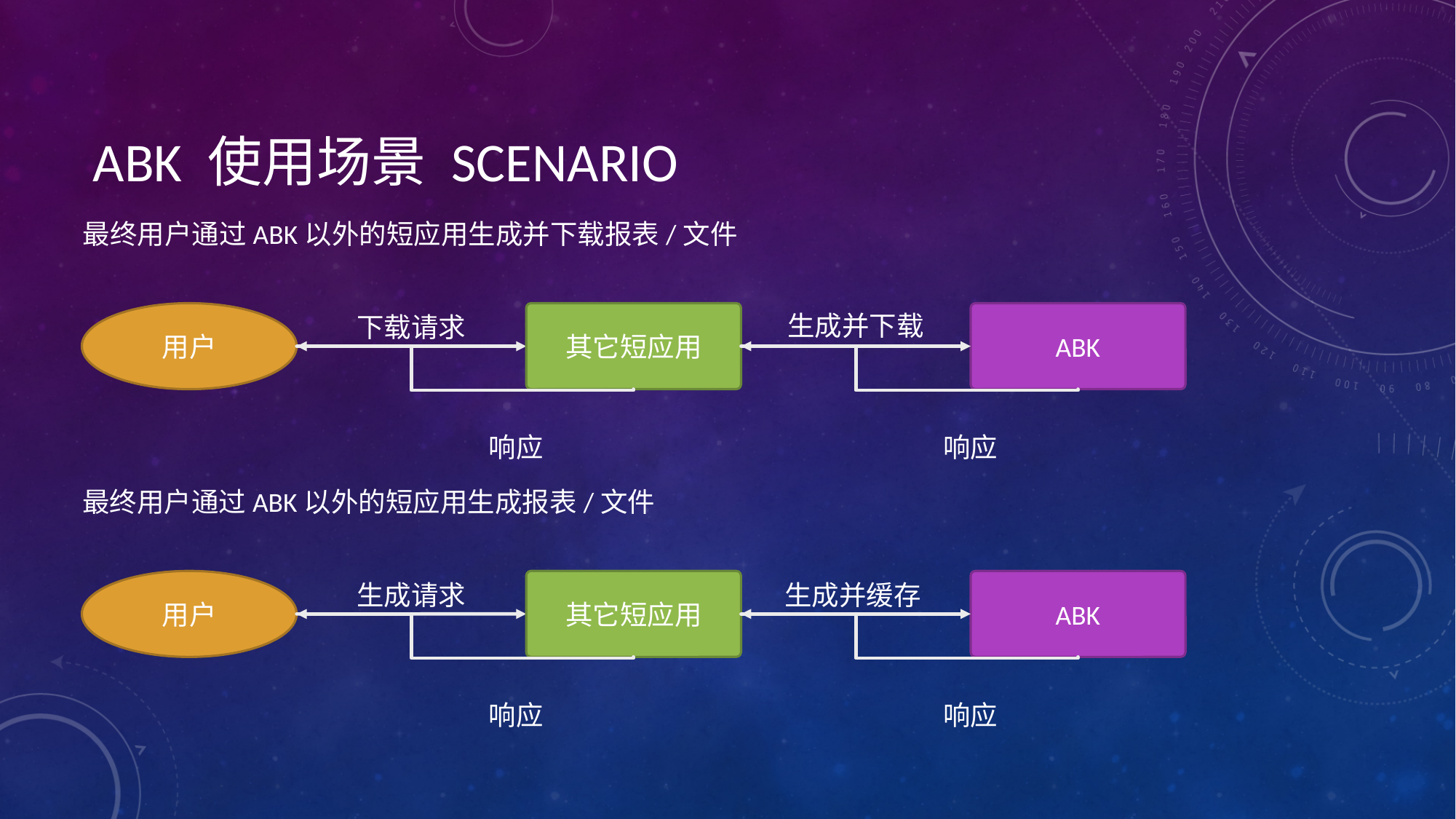

# ABK 使用场景 scenario
最终用户通过ABK以外的短应用生成并下载报表/文件
用户
其它短应用
生成并下载
ABK
下载请求
响应
响应
最终用户通过ABK以外的短应用生成报表/文件
用户
其它短应用
ABK
生成请求
生成并缓存
响应
响应